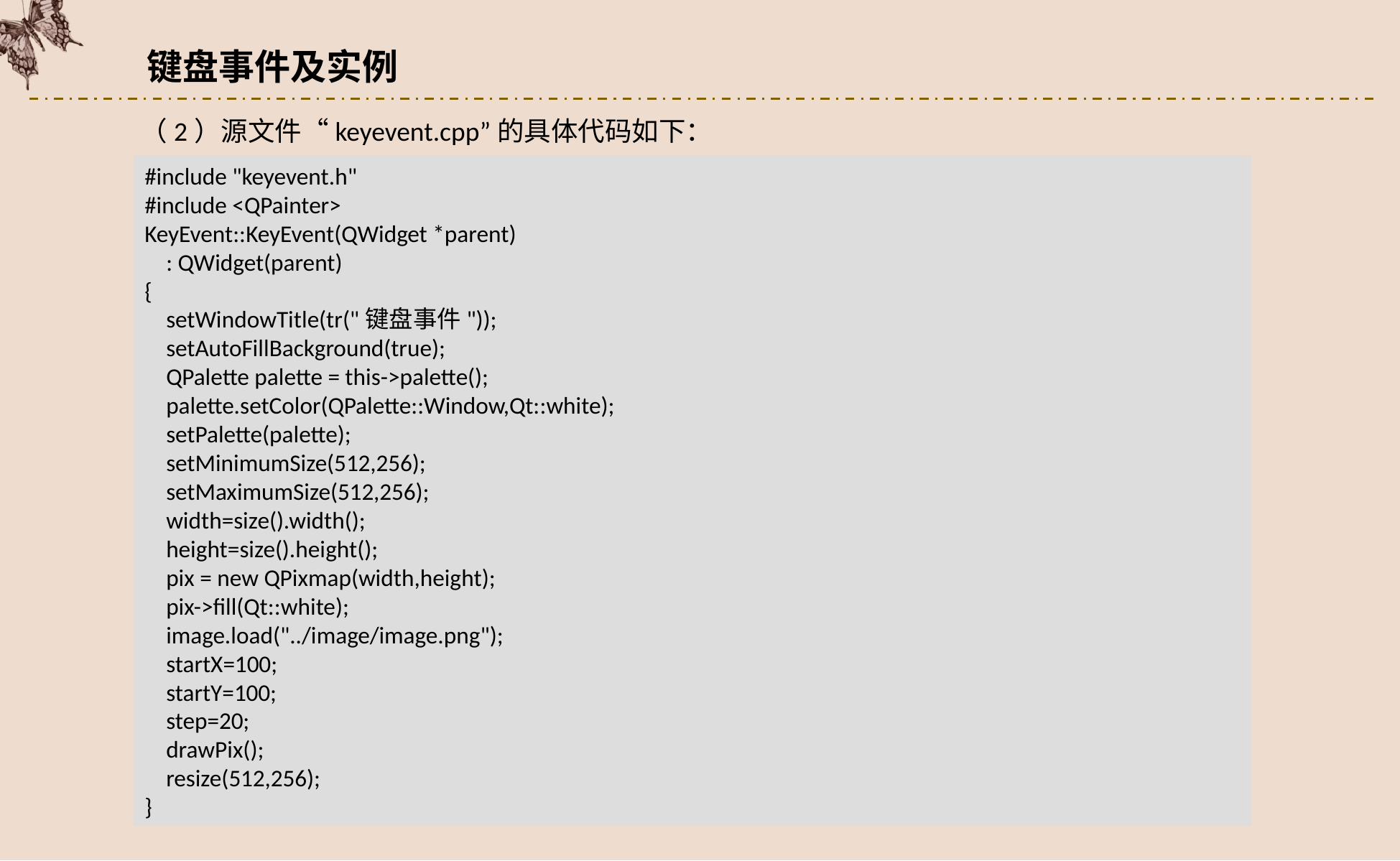

键盘事件及实例
（2）源文件“keyevent.cpp”的具体代码如下：
#include "keyevent.h"
#include <QPainter>
KeyEvent::KeyEvent(QWidget *parent)
    : QWidget(parent)
{
    setWindowTitle(tr("键盘事件"));
    setAutoFillBackground(true);
    QPalette palette = this->palette();
    palette.setColor(QPalette::Window,Qt::white);
    setPalette(palette);
    setMinimumSize(512,256);
    setMaximumSize(512,256);
    width=size().width();
    height=size().height();
    pix = new QPixmap(width,height);
    pix->fill(Qt::white);
    image.load("../image/image.png");
    startX=100;
    startY=100;
    step=20;
    drawPix();
    resize(512,256);
}